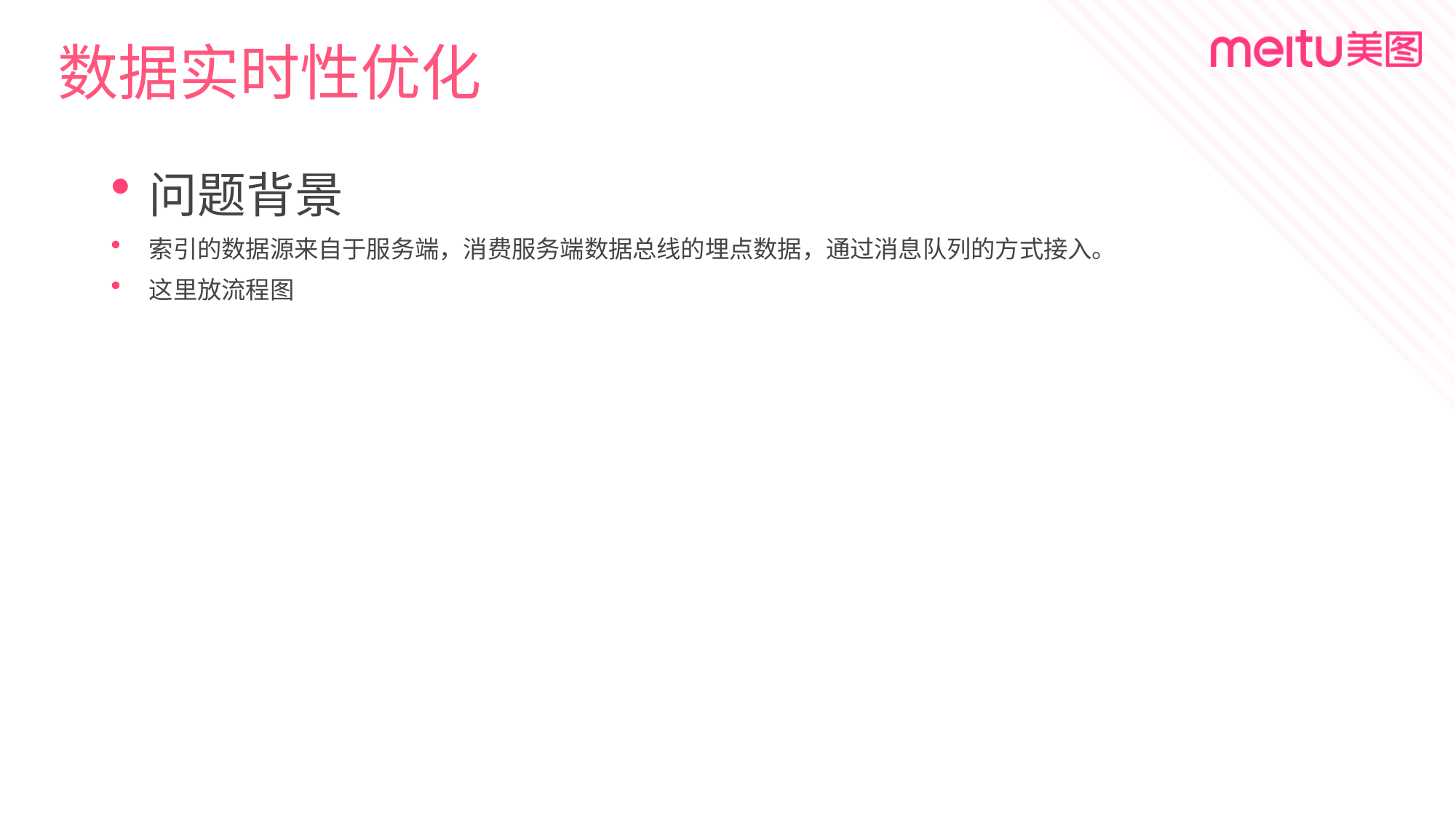

# 数据实时性优化
问题背景
索引的数据源来自于服务端，消费服务端数据总线的埋点数据，通过消息队列的方式接入。
这里放流程图